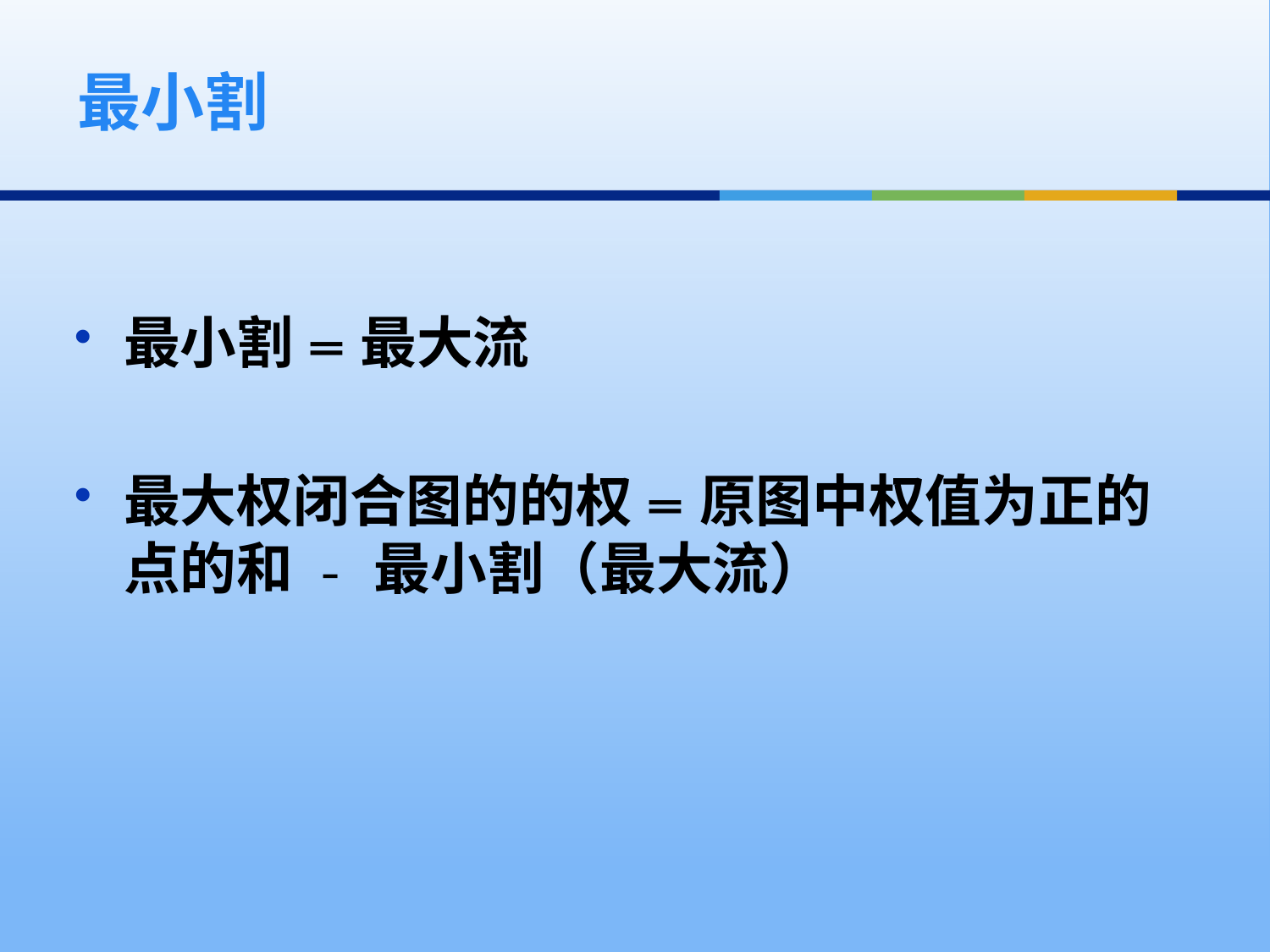

最小割

最小割=最大流

最大权闭合图的的权=原图中权值为正的点的和 - 最小割（最大流）